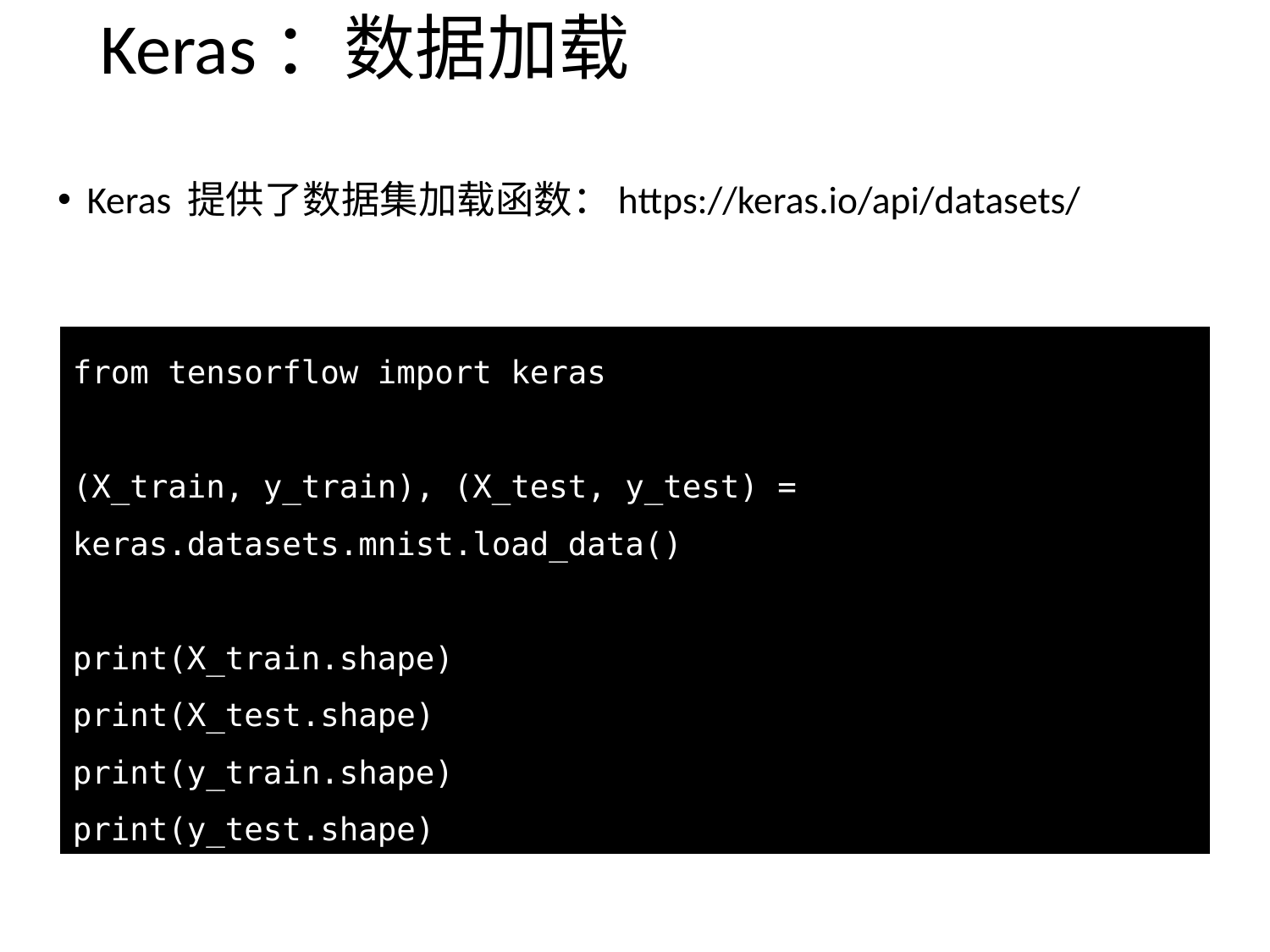

# Keras：数据加载
Keras 提供了数据集加载函数：https://keras.io/api/datasets/
from tensorflow import keras

(X_train, y_train), (X_test, y_test) = keras.datasets.mnist.load_data()

print(X_train.shape)
print(X_test.shape)
print(y_train.shape)
print(y_test.shape)